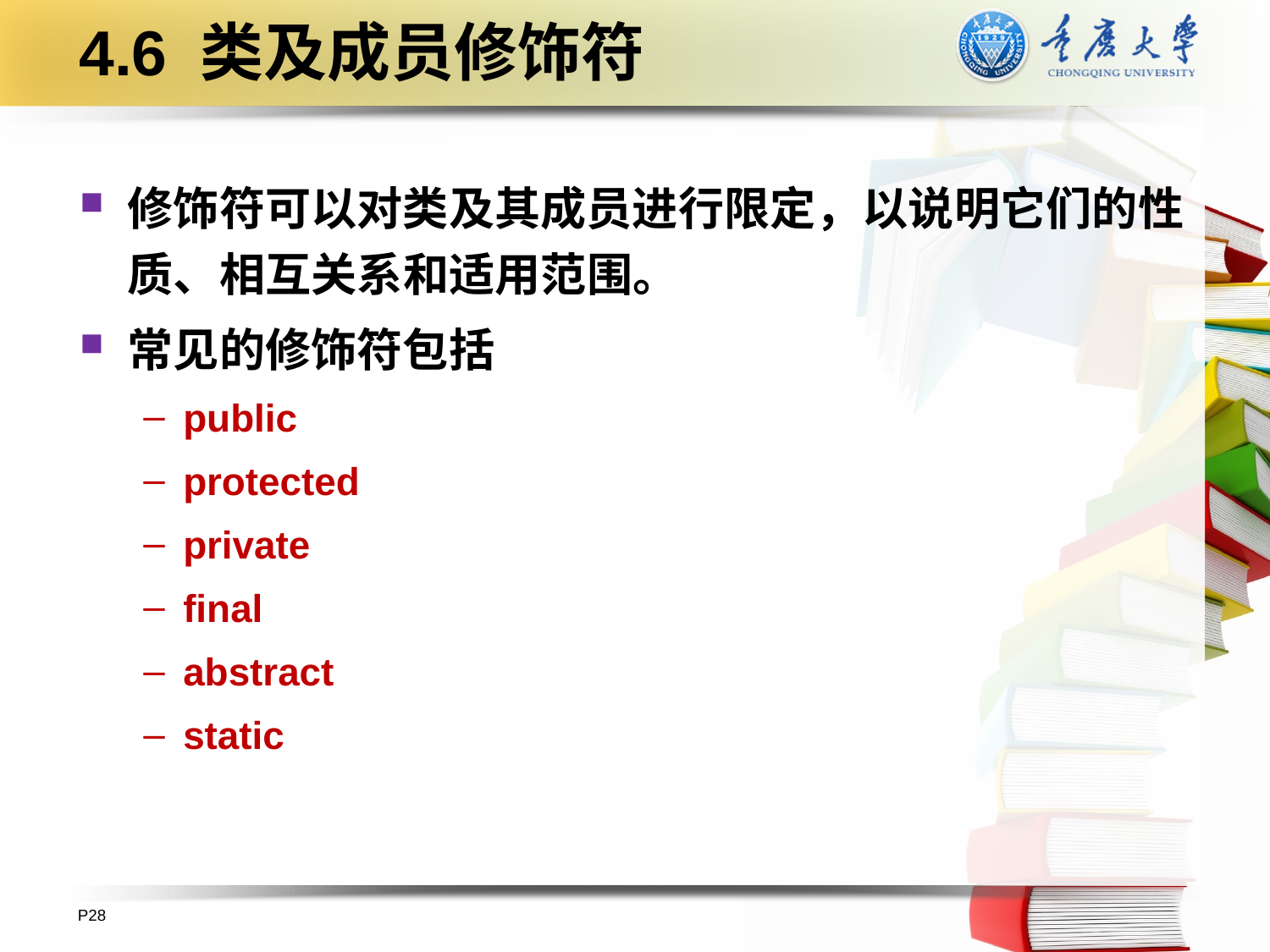

# 4.6 类及成员修饰符
修饰符可以对类及其成员进行限定，以说明它们的性质、相互关系和适用范围。
常见的修饰符包括
public
protected
private
final
abstract
static
P28